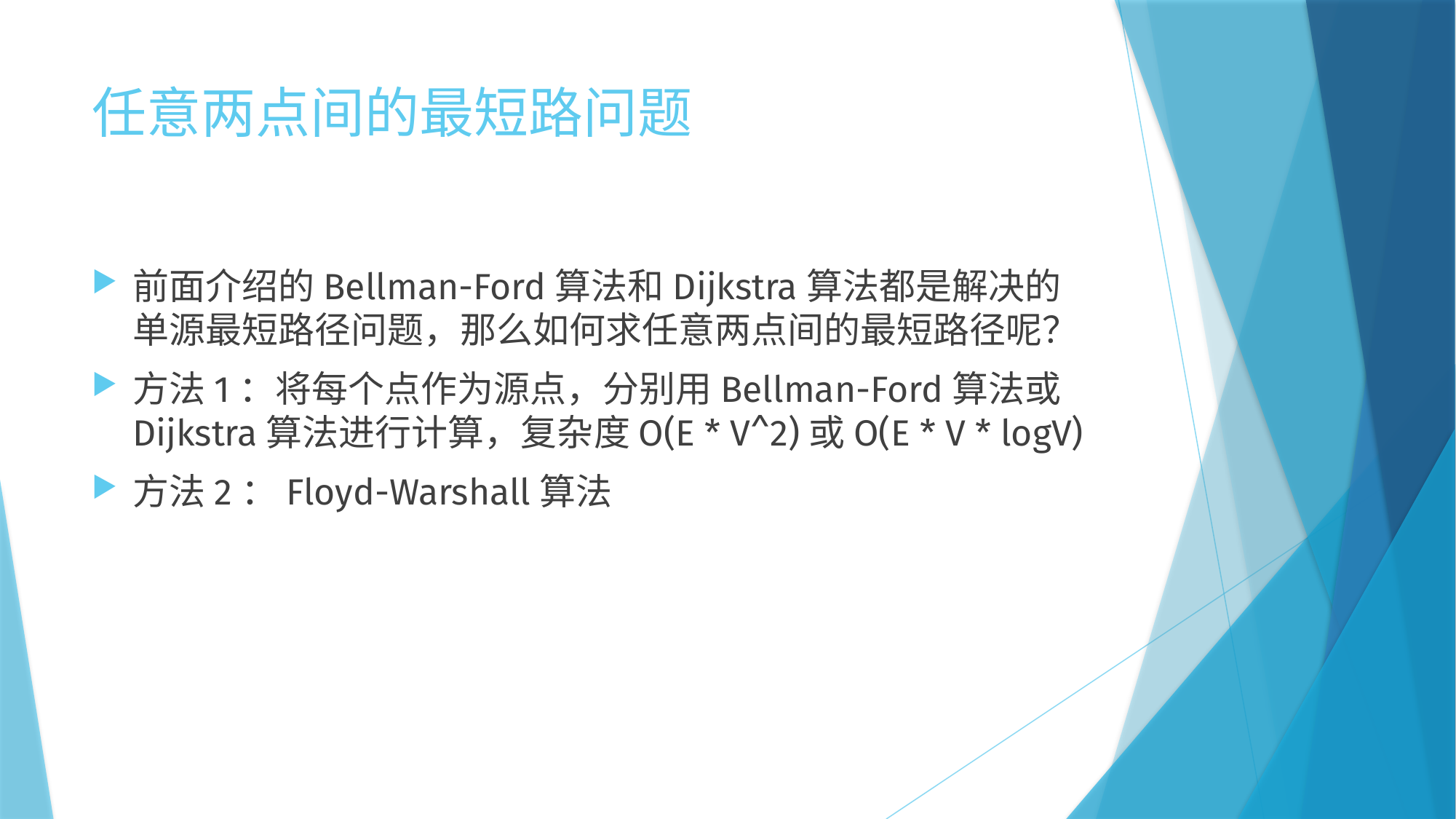

# 任意两点间的最短路问题
前面介绍的Bellman-Ford算法和Dijkstra算法都是解决的单源最短路径问题，那么如何求任意两点间的最短路径呢？
方法1：将每个点作为源点，分别用Bellman-Ford算法或Dijkstra算法进行计算，复杂度O(E * V^2)或O(E * V * logV)
方法2：Floyd-Warshall算法